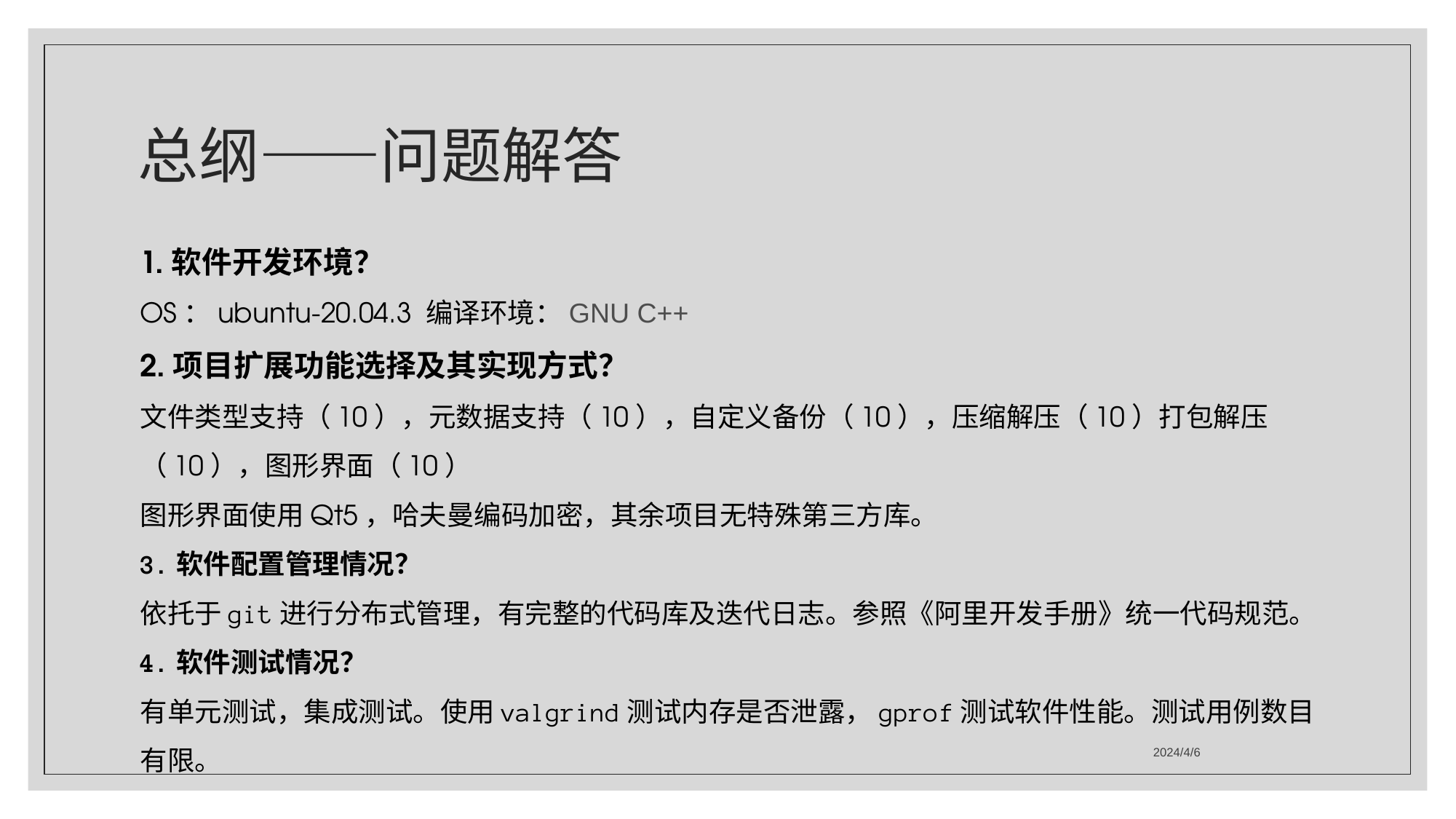

# 总纲——问题解答
1.软件开发环境？
OS：ubuntu-20.04.3 编译环境：GNU C++
2.项目扩展功能选择及其实现方式？
文件类型支持（10），元数据支持（10），自定义备份（10），压缩解压（10）打包解压（10），图形界面（10）
图形界面使用Qt5，哈夫曼编码加密，其余项目无特殊第三方库。
3.软件配置管理情况？
依托于git进行分布式管理，有完整的代码库及迭代日志。参照《阿里开发手册》统一代码规范。
4.软件测试情况？
有单元测试，集成测试。使用valgrind测试内存是否泄露，gprof测试软件性能。测试用例数目有限。

2024/4/6